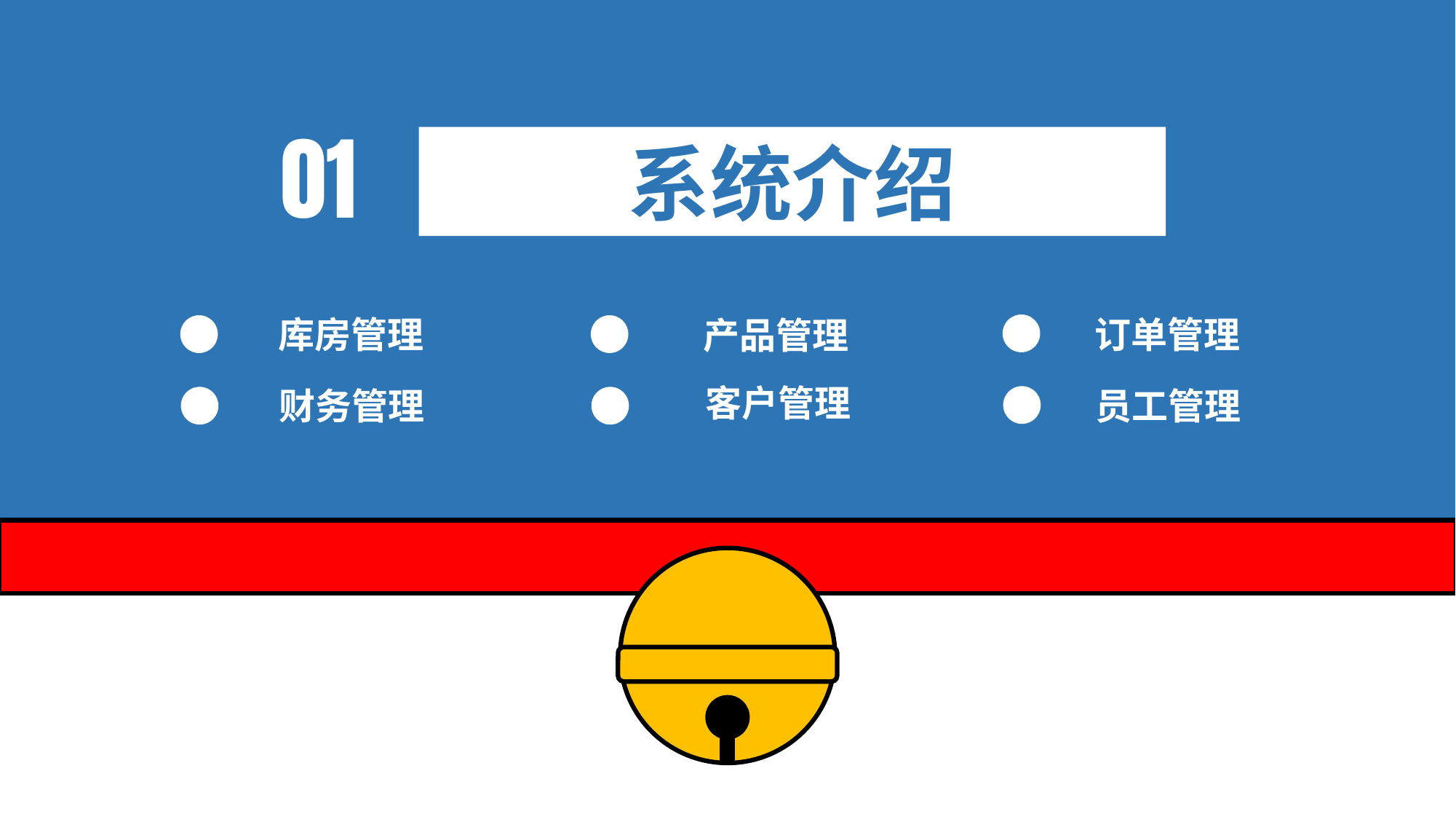

01
系统介绍
订单管理
库房管理
产品管理

客户管理
员工管理
财务管理